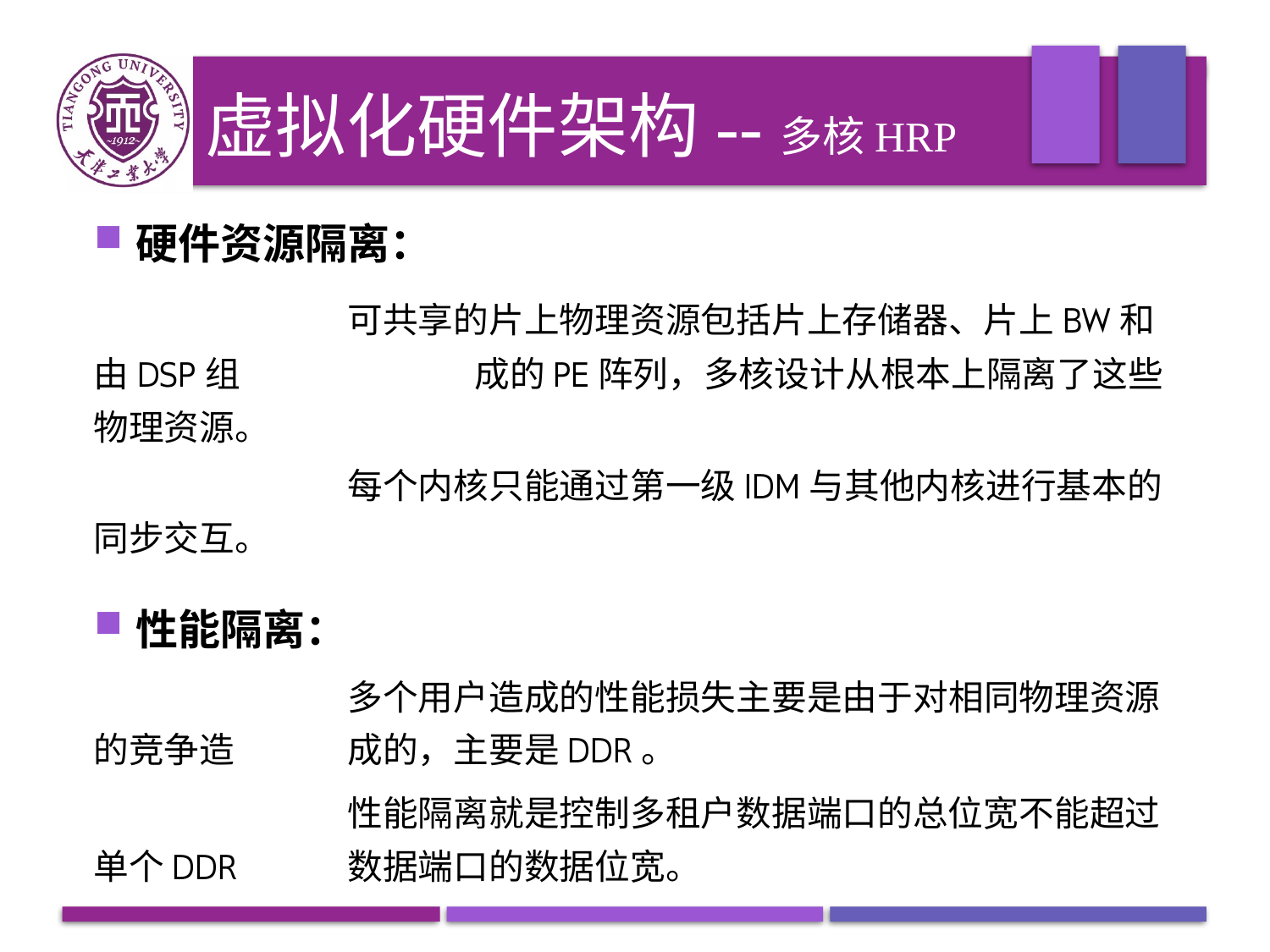

# 虚拟化硬件架构--多核HRP
硬件资源隔离：
		可共享的片上物理资源包括片上存储器、片上BW和由DSP组		成的PE阵列，多核设计从根本上隔离了这些物理资源。
		每个内核只能通过第一级IDM与其他内核进行基本的同步交互。
性能隔离：
		多个用户造成的性能损失主要是由于对相同物理资源的竞争造	成的，主要是DDR。
		性能隔离就是控制多租户数据端口的总位宽不能超过单个DDR	数据端口的数据位宽。